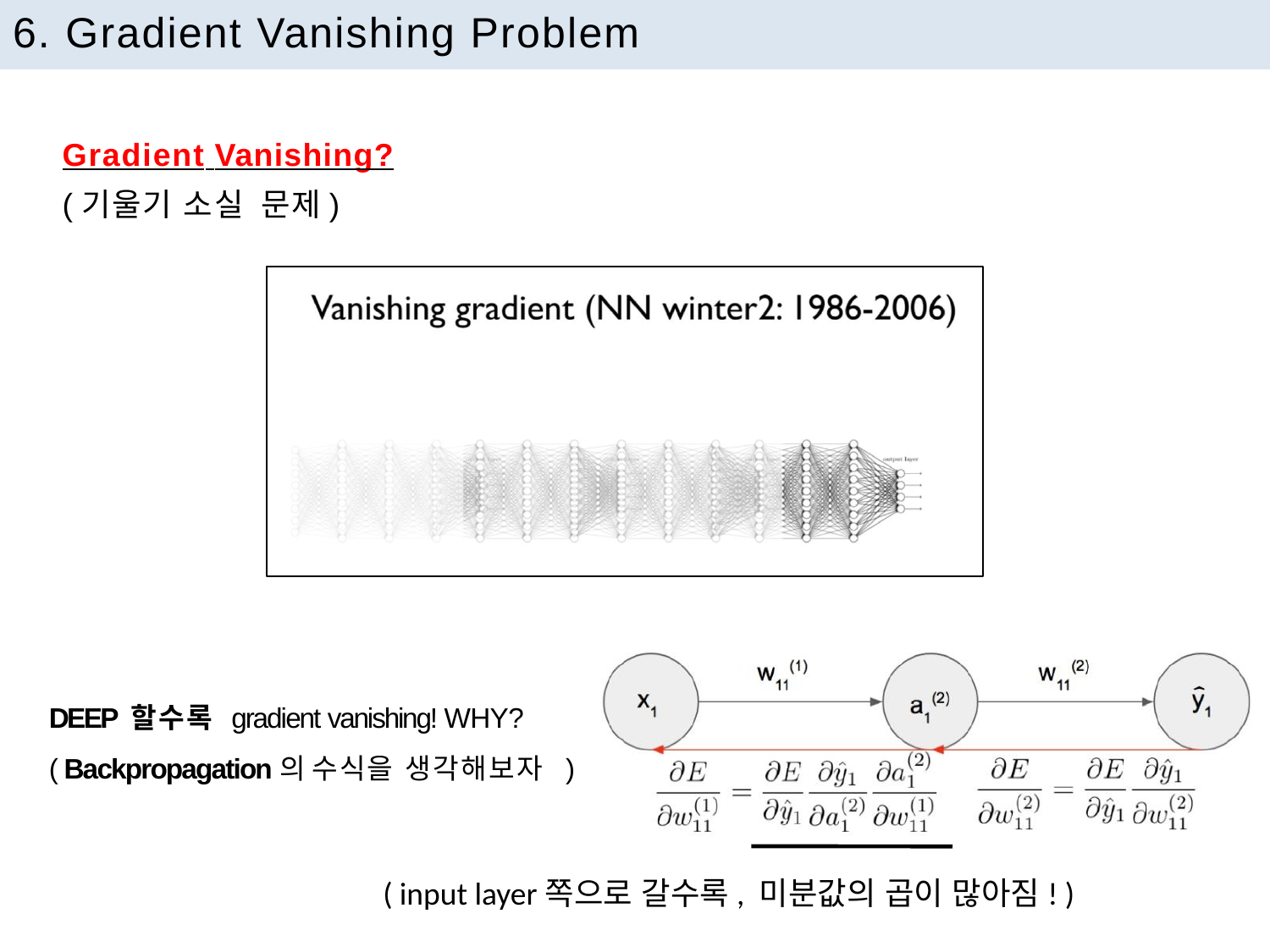

# 6. Gradient Vanishing Problem
Gradient Vanishing?
(기울기 소실 문제)

DEEP 할수록 gradient vanishing! WHY?
( Backpropagation의 수식을 생각해보자 )
( input layer쪽으로 갈수록, 미분값의 곱이 많아짐! )